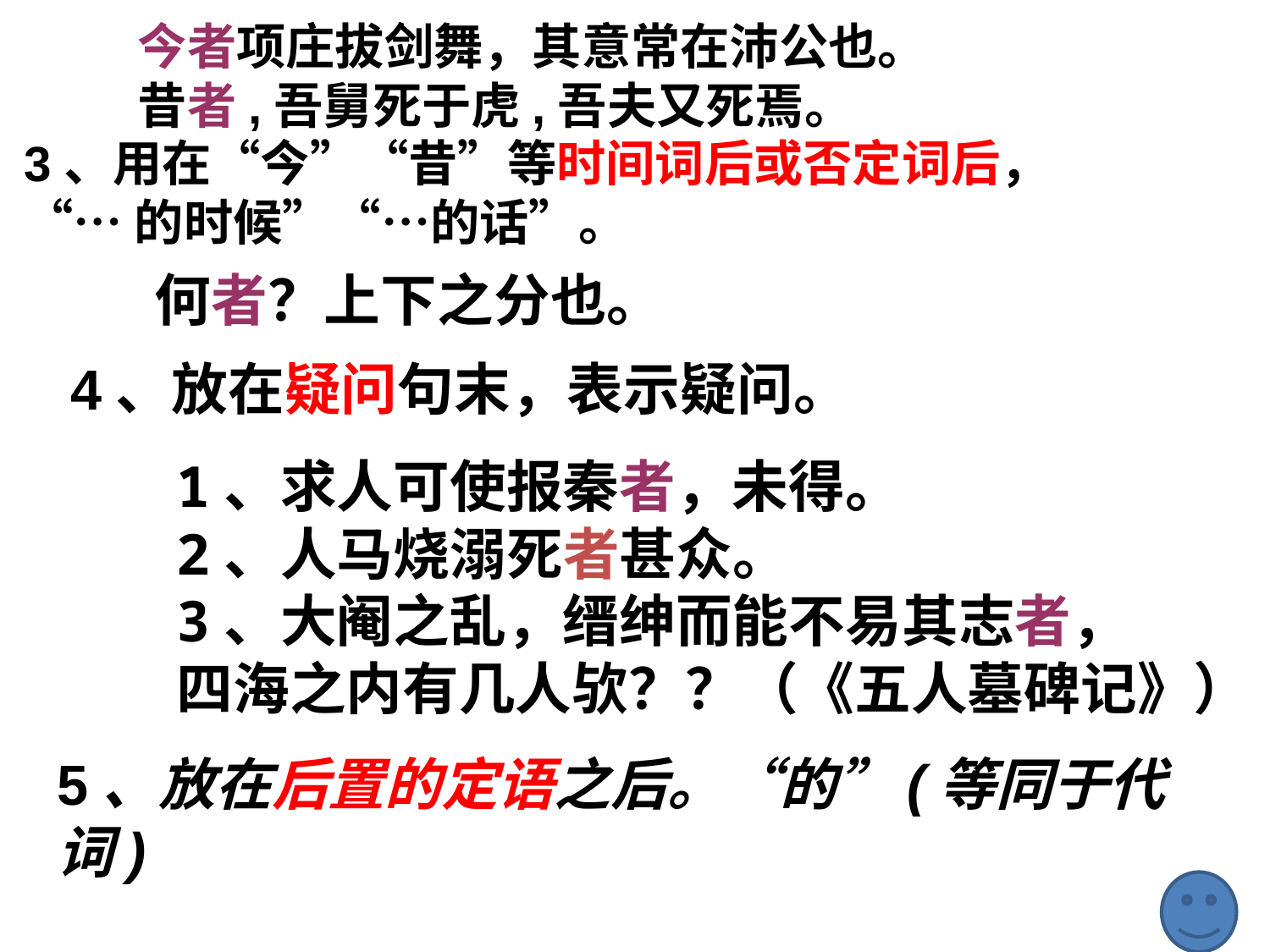

今者项庄拔剑舞，其意常在沛公也。
昔者,吾舅死于虎,吾夫又死焉。
3、用在“今”“昔”等时间词后或否定词后，
“…的时候”“…的话”。
何者？上下之分也。
4、放在疑问句末，表示疑问。
1、求人可使报秦者，未得。
2、人马烧溺死者甚众。
3、大阉之乱，缙绅而能不易其志者，
四海之内有几人欤？？（《五人墓碑记》）
5、放在后置的定语之后。“的”(等同于代词)